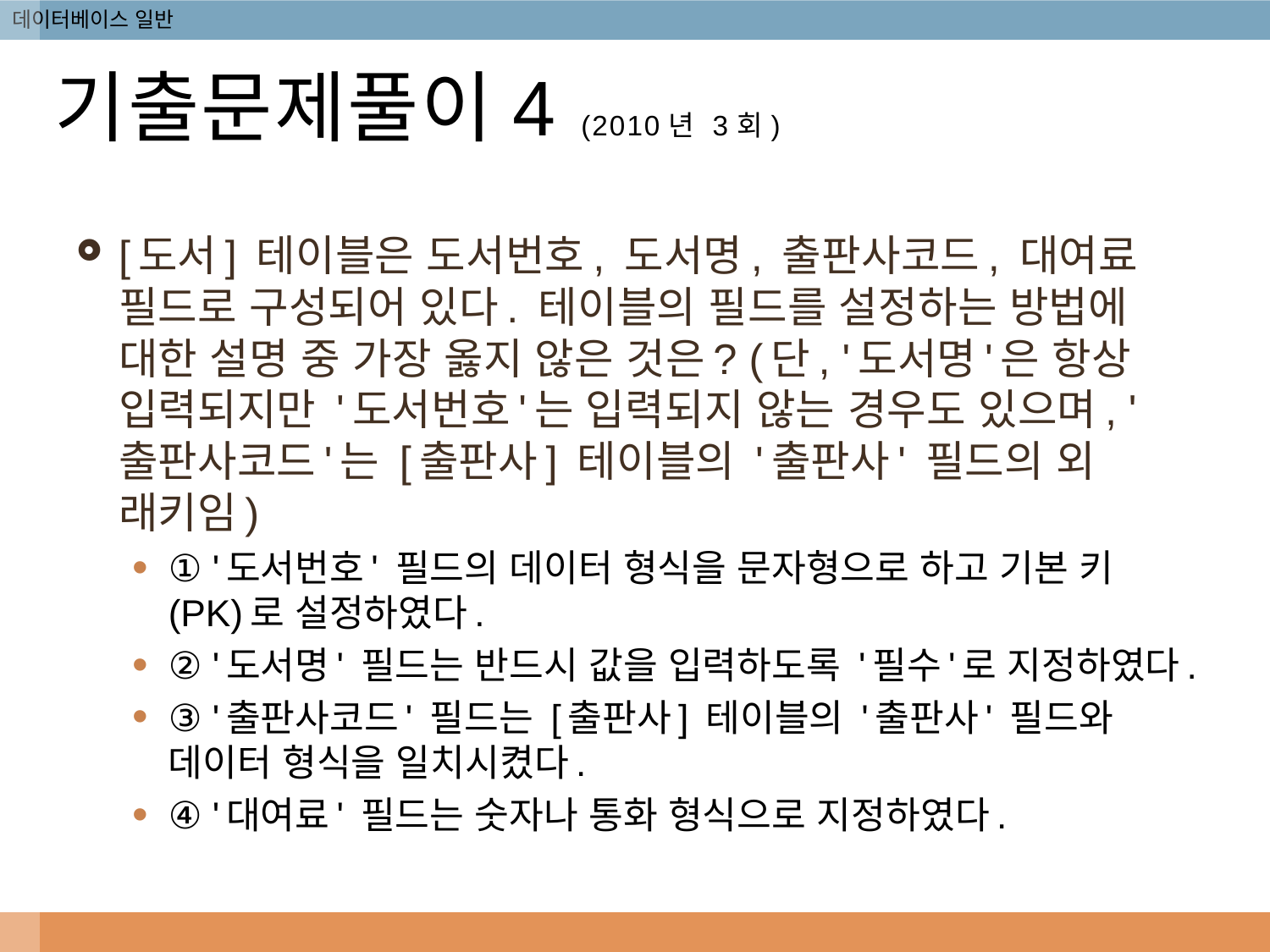

# 기출문제풀이4 (2010년 3회)
[도서] 테이블은 도서번호, 도서명, 출판사코드, 대여료 필드로 구성되어 있다. 테이블의 필드를 설정하는 방법에 대한 설명 중 가장 옳지 않은 것은? (단, '도서명'은 항상 입력되지만 '도서번호'는 입력되지 않는 경우도 있으며, '출판사코드'는 [출판사] 테이블의 '출판사' 필드의 외 래키임)
① '도서번호' 필드의 데이터 형식을 문자형으로 하고 기본 키(PK)로 설정하였다.
② '도서명' 필드는 반드시 값을 입력하도록 '필수'로 지정하였다.
③ '출판사코드' 필드는 [출판사] 테이블의 '출판사' 필드와 데이터 형식을 일치시켰다.
④ '대여료' 필드는 숫자나 통화 형식으로 지정하였다.